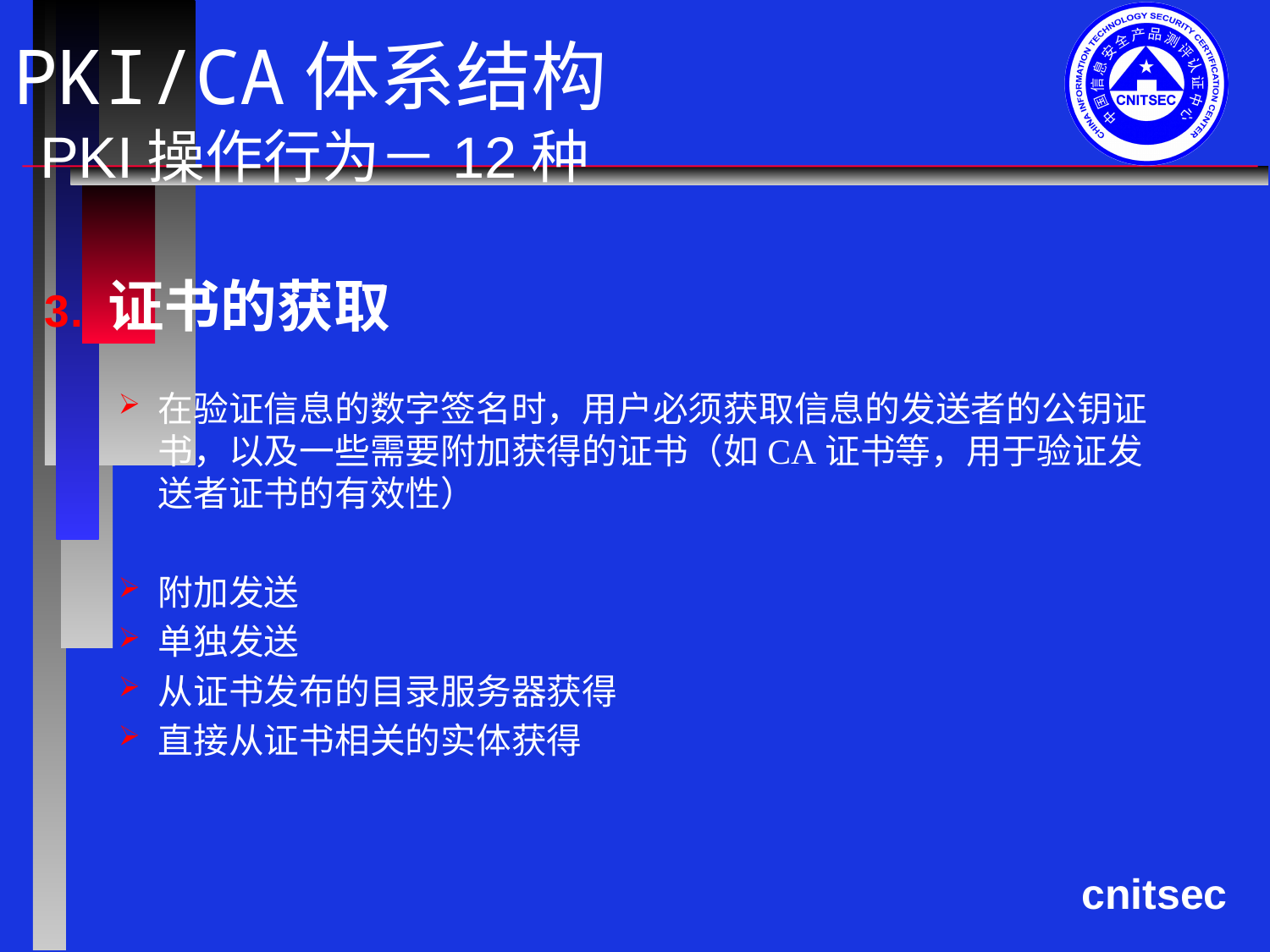

# PKI/CA体系结构 PKI操作行为－12种
证书的获取

在验证信息的数字签名时，用户必须获取信息的发送者的公钥证书，以及一些需要附加获得的证书（如CA证书等，用于验证发送者证书的有效性）

附加发送
单独发送
从证书发布的目录服务器获得
直接从证书相关的实体获得